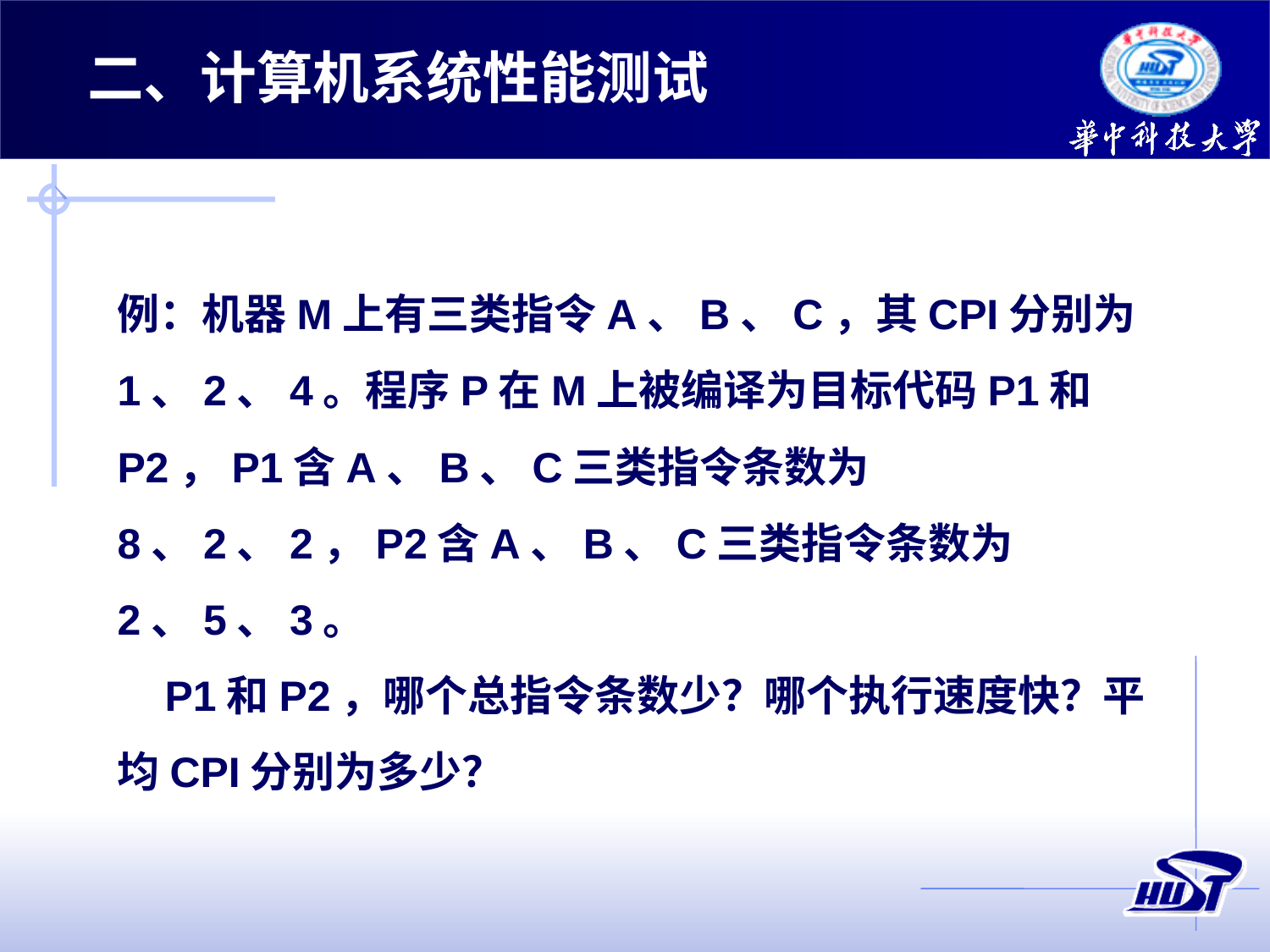

二、计算机系统性能测试
例：机器M上有三类指令A、B、C，其CPI分别为1、2、4。程序P在M上被编译为目标代码P1和P2，P1含A、B、C三类指令条数为8、2、2，P2含A、B、C三类指令条数为2、5、3。
    P1和P2，哪个总指令条数少？哪个执行速度快？平均CPI分别为多少？